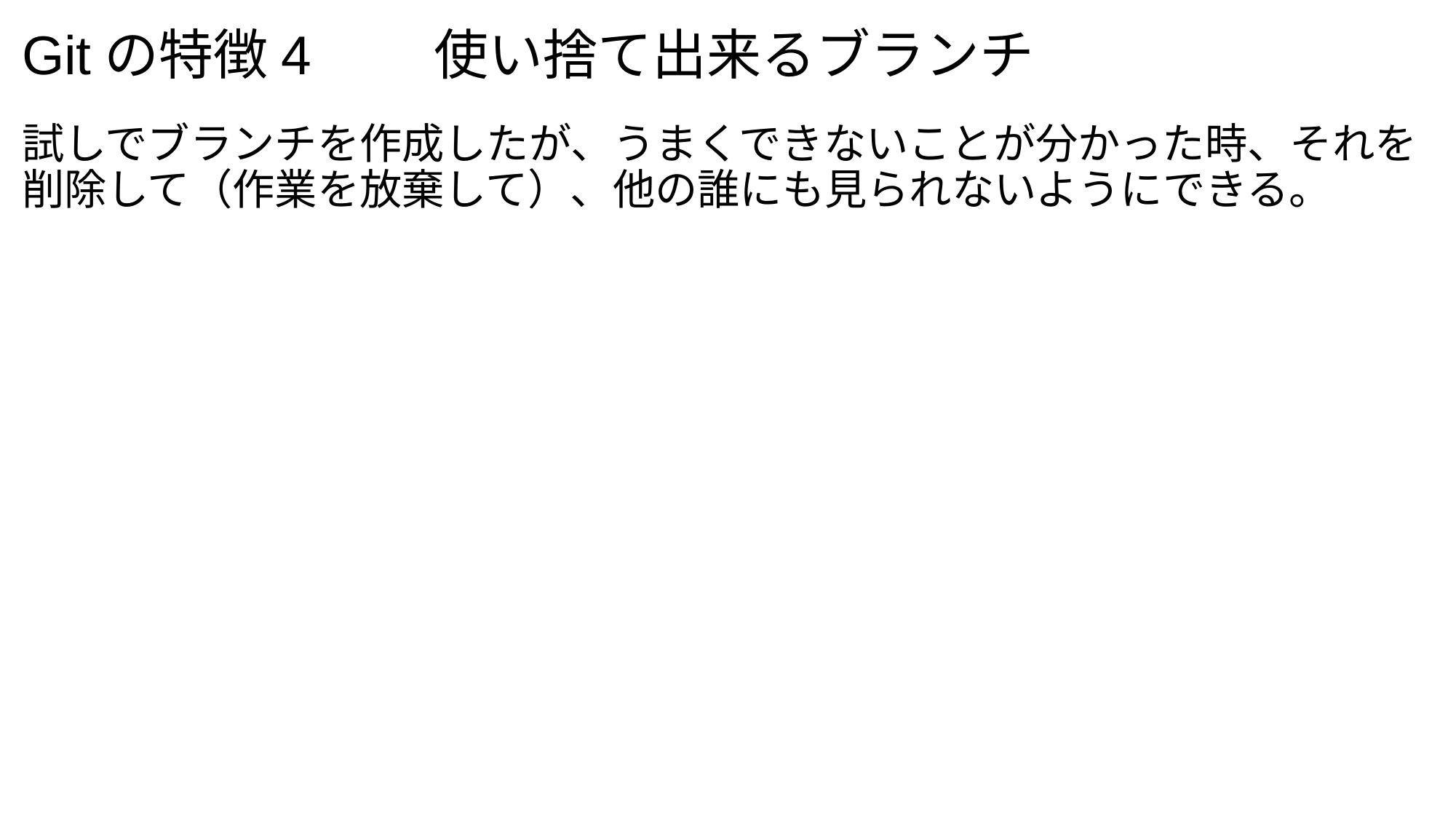

# Gitの特徴4　　使い捨て出来るブランチ
試しでブランチを作成したが、うまくできないことが分かった時、それを削除して（作業を放棄して）、他の誰にも見られないようにできる。